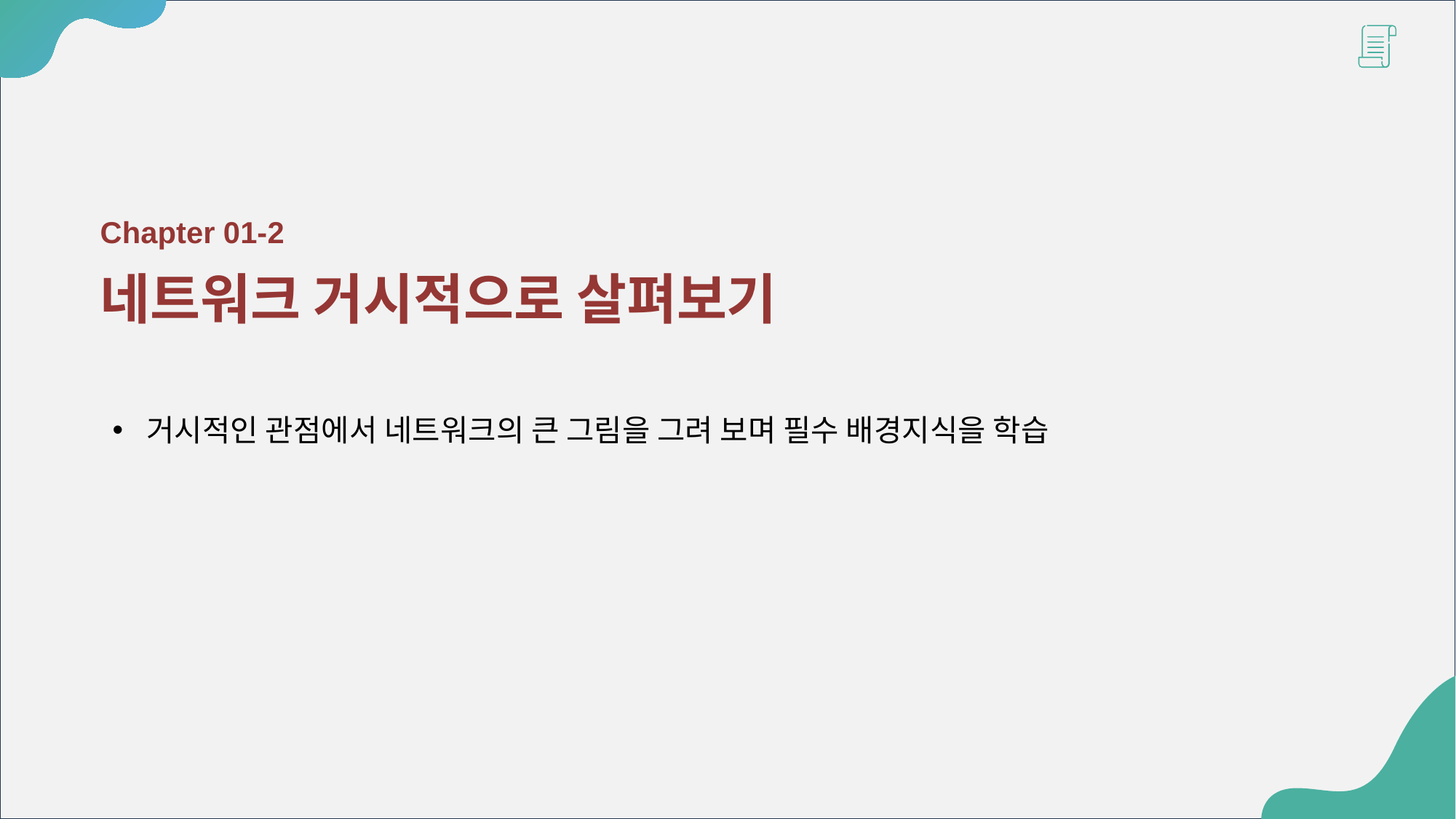

Chapter 01-2
네트워크 거시적으로 살펴보기
거시적인 관점에서 네트워크의 큰 그림을 그려 보며 필수 배경지식을 학습